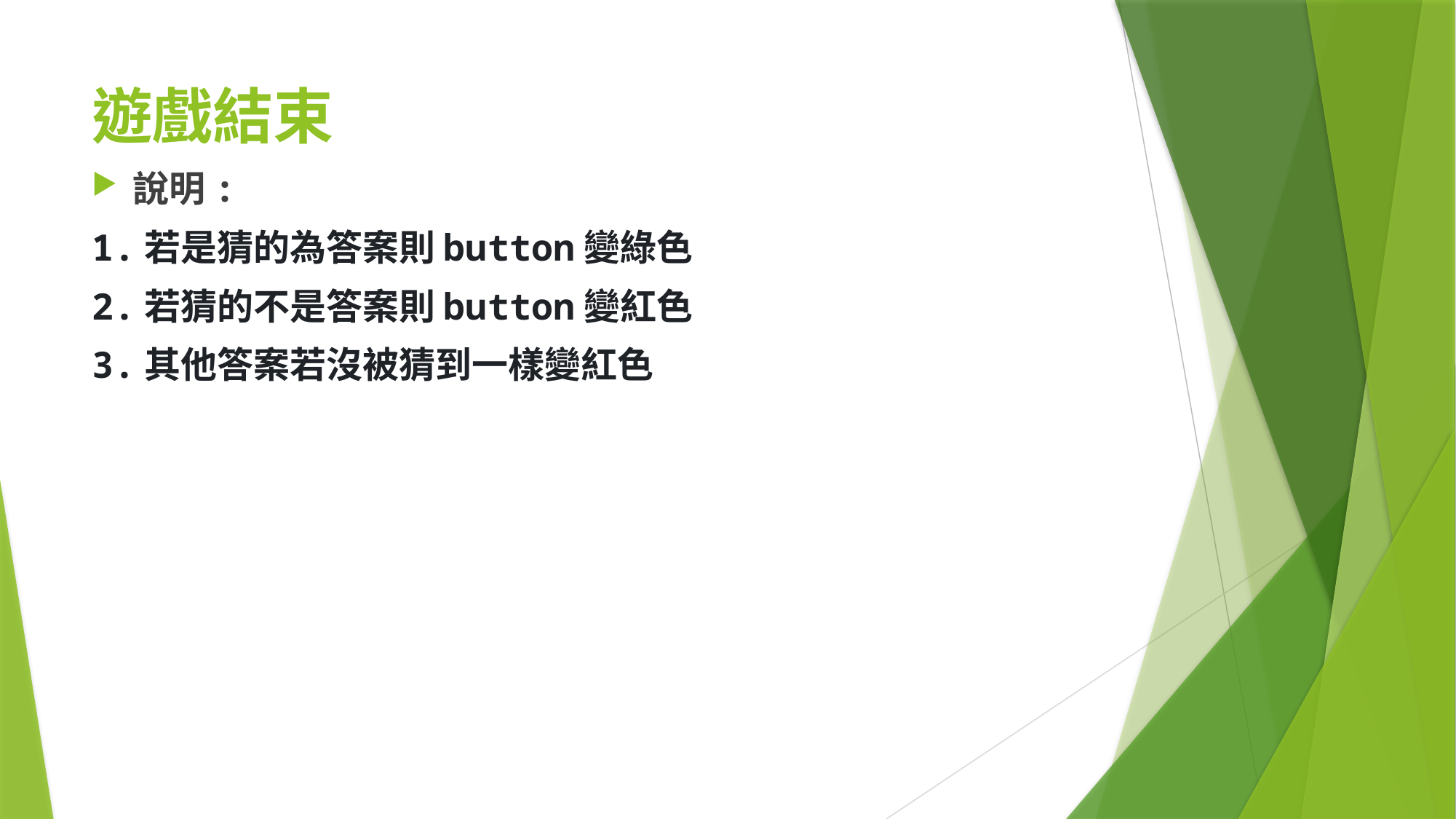

# 遊戲結束
說明:
1.若是猜的為答案則button變綠色
2.若猜的不是答案則button變紅色
3.其他答案若沒被猜到一樣變紅色